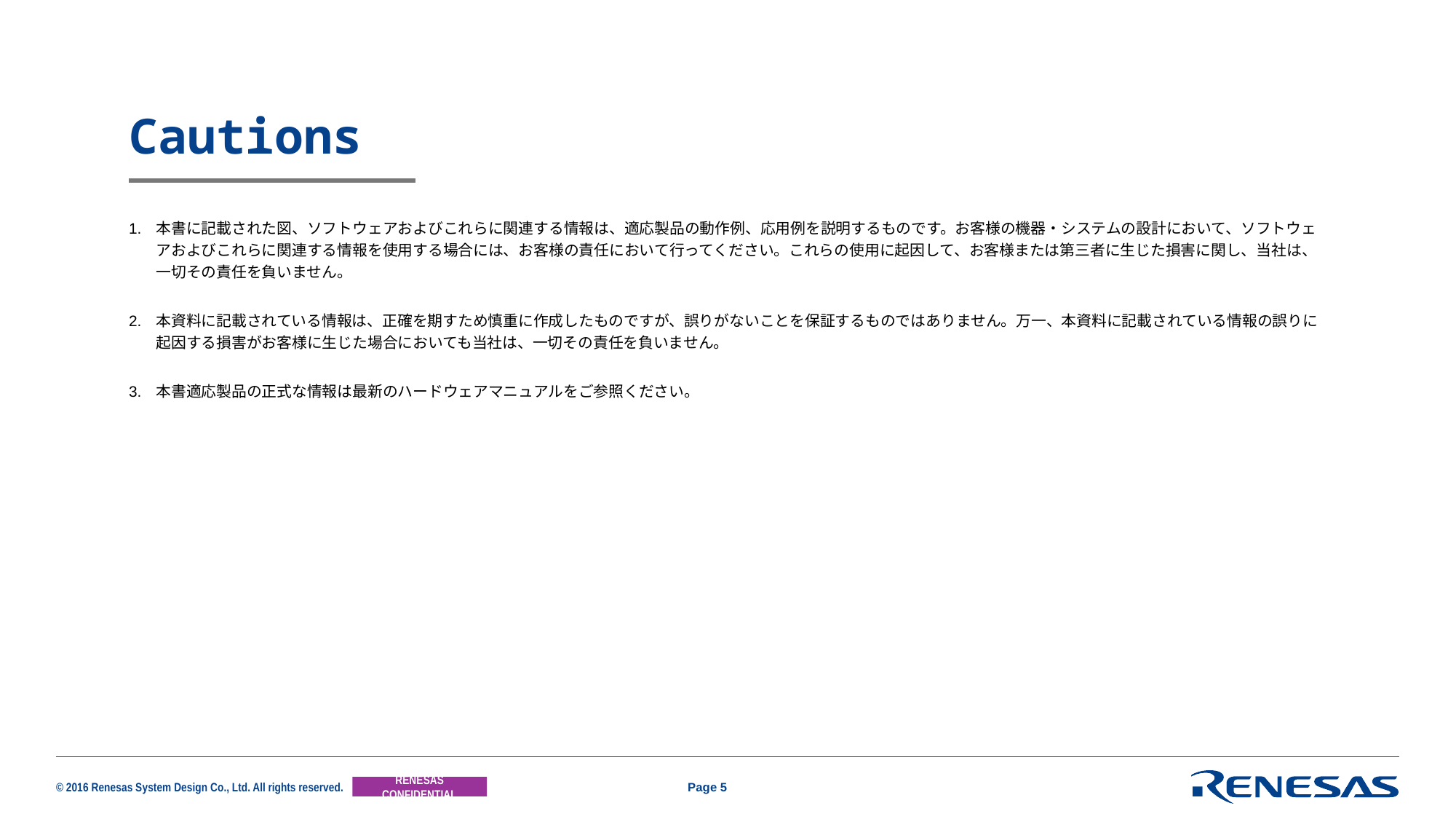

# Cautions
本書に記載された図、ソフトウェアおよびこれらに関連する情報は、適応製品の動作例、応用例を説明するものです。お客様の機器・システムの設計において、ソフトウェアおよびこれらに関連する情報を使用する場合には、お客様の責任において行ってください。これらの使用に起因して、お客様または第三者に生じた損害に関し、当社は、一切その責任を負いません。
本資料に記載されている情報は、正確を期すため慎重に作成したものですが、誤りがないことを保証するものではありません。万一、本資料に記載されている情報の誤りに起因する損害がお客様に生じた場合においても当社は、一切その責任を負いません。
本書適応製品の正式な情報は最新のハードウェアマニュアルをご参照ください。
Page 5